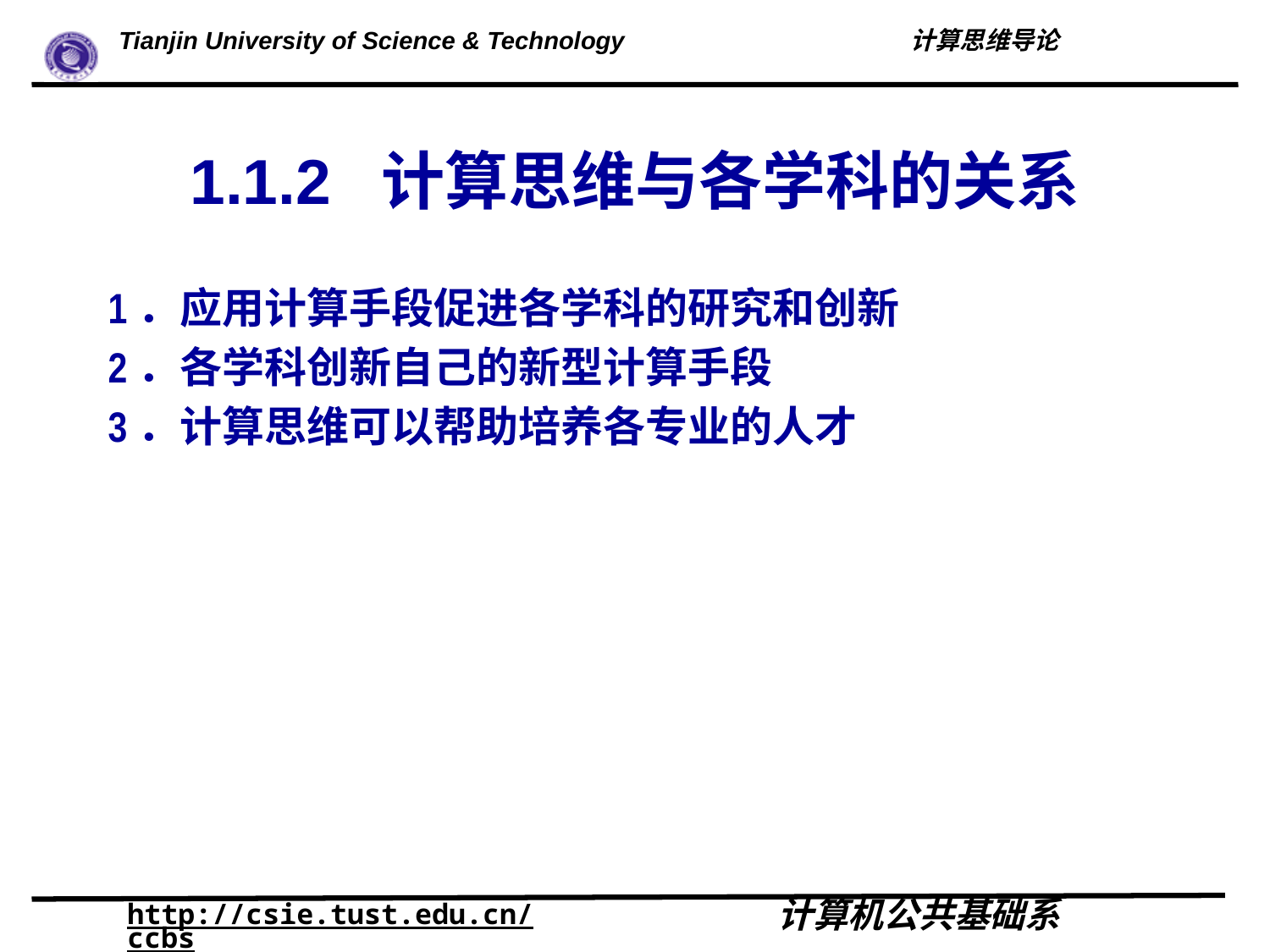

# 1.1.2  计算思维与各学科的关系
1．应用计算手段促进各学科的研究和创新
2．各学科创新自己的新型计算手段
3．计算思维可以帮助培养各专业的人才